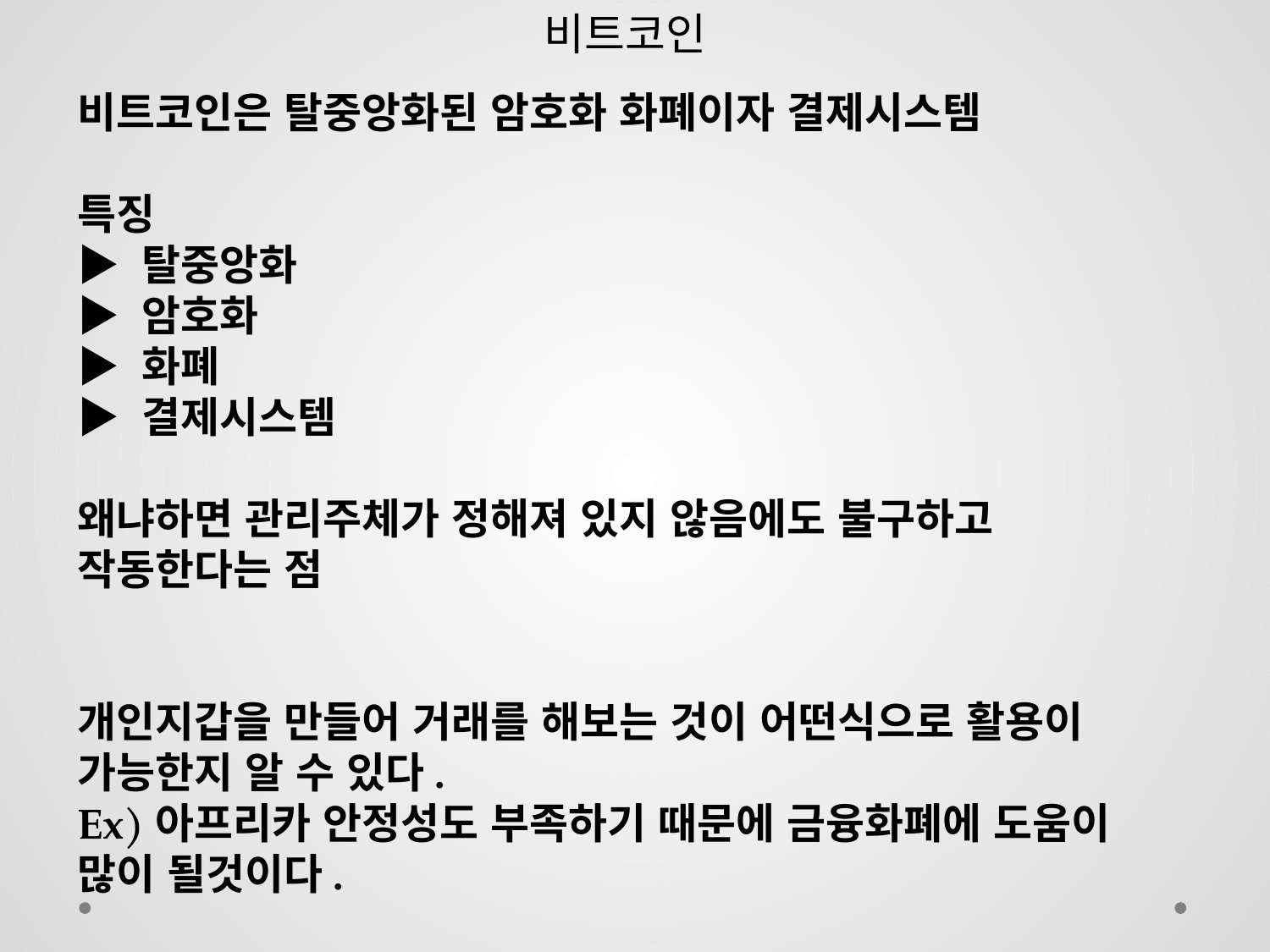

#
비트코인

비트코인은 탈중앙화된 암호화 화폐이자 결제시스템

특징
▶ 탈중앙화
▶ 암호화
▶ 화폐
▶ 결제시스템

왜냐하면 관리주체가 정해져 있지 않음에도 불구하고 작동한다는 점

개인지갑을 만들어 거래를 해보는 것이 어떤식으로 활용이 가능한지 알 수 있다.
Ex)아프리카 안정성도 부족하기 때문에 금융화폐에 도움이 많이 될것이다.